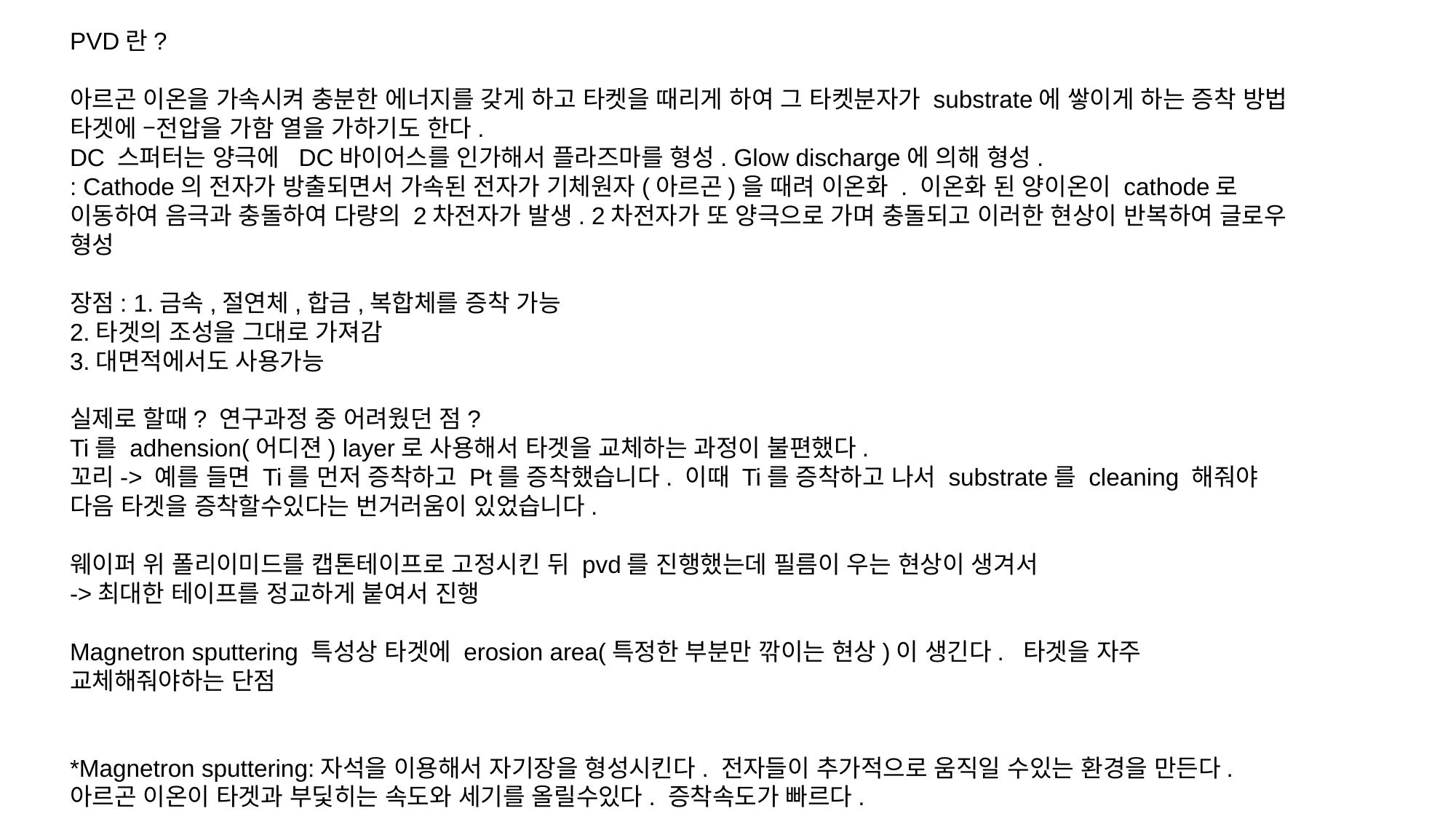

PVD란?

아르곤 이온을 가속시켜 충분한 에너지를 갖게 하고 타켓을 때리게 하여 그 타켓분자가 substrate에 쌓이게 하는 증착 방법
타겟에 –전압을 가함 열을 가하기도 한다.
DC 스퍼터는 양극에  DC바이어스를 인가해서 플라즈마를 형성. Glow discharge에 의해 형성.
: Cathode의 전자가 방출되면서 가속된 전자가 기체원자(아르곤)을 때려 이온화 . 이온화 된 양이온이 cathode로 이동하여 음극과 충돌하여 다량의 2차전자가 발생. 2차전자가 또 양극으로 가며 충돌되고 이러한 현상이 반복하여 글로우 형성

장점: 1.금속,절연체,합금,복합체를 증착 가능
2.타겟의 조성을 그대로 가져감
3.대면적에서도 사용가능

실제로 할때? 연구과정 중 어려웠던 점?
Ti를 adhension(어디젼) layer로 사용해서 타겟을 교체하는 과정이 불편했다.
꼬리-> 예를 들면 Ti를 먼저 증착하고 Pt를 증착했습니다. 이때 Ti를 증착하고 나서 substrate를 cleaning 해줘야 다음 타겟을 증착할수있다는 번거러움이 있었습니다.

웨이퍼 위 폴리이미드를 캡톤테이프로 고정시킨 뒤 pvd를 진행했는데 필름이 우는 현상이 생겨서
->최대한 테이프를 정교하게 붙여서 진행

Magnetron sputtering 특성상 타겟에 erosion area(특정한 부분만 깎이는 현상)이 생긴다.  타겟을 자주 교체해줘야하는 단점

*Magnetron sputtering:자석을 이용해서 자기장을 형성시킨다. 전자들이 추가적으로 움직일 수있는 환경을 만든다. 아르곤 이온이 타겟과 부딫히는 속도와 세기를 올릴수있다. 증착속도가 빠르다.

*RF는 부도체를 할때 사용
DC는 Ar이온이 build up되는 현상이 발생한다. 13.56MHz의 RF전압을 인가.

*reactive ion sputtering
O2같은 다른 기체를 넣어서 절연체나 부도체를 만드는 기술 DC에서도 사용 가능한게 특징